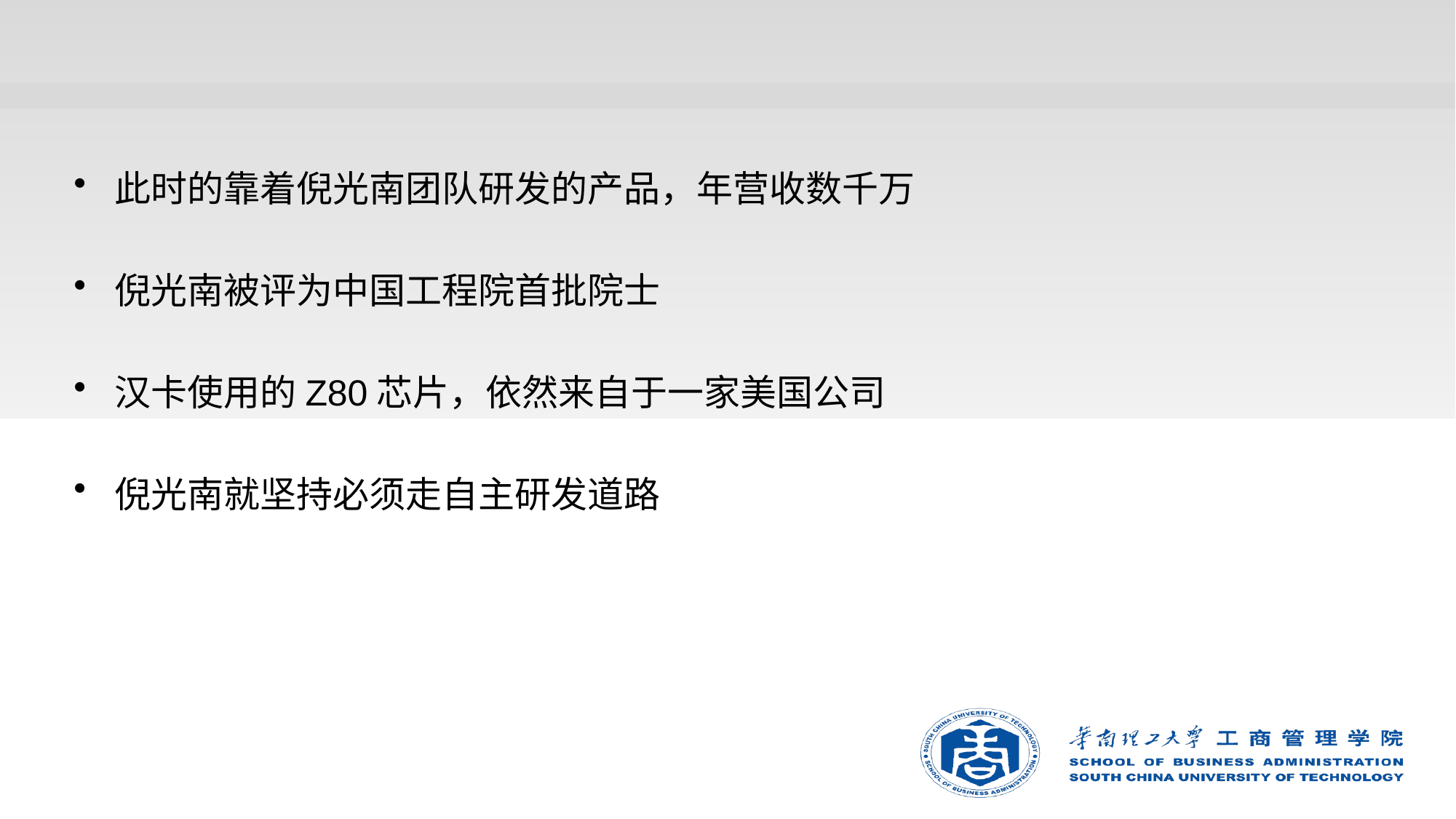

#
此时的靠着倪光南团队研发的产品，年营收数千万

倪光南被评为中国工程院首批院士

汉卡使用的Z80芯片，依然来自于一家美国公司

倪光南就坚持必须走自主研发道路